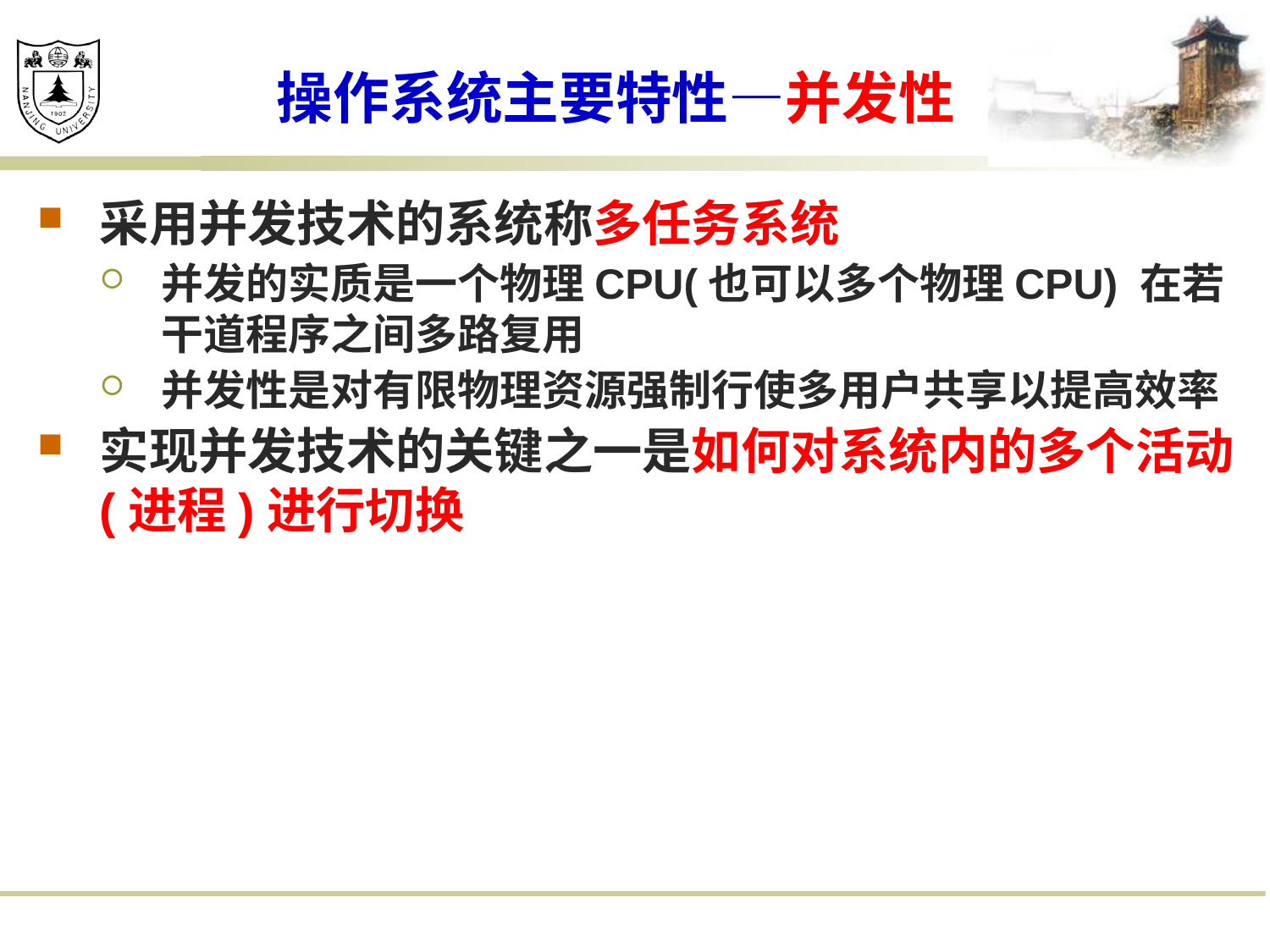

# 操作系统主要特性—并发性
采用并发技术的系统称多任务系统
并发的实质是一个物理CPU(也可以多个物理CPU) 在若干道程序之间多路复用
并发性是对有限物理资源强制行使多用户共享以提高效率
实现并发技术的关键之一是如何对系统内的多个活动(进程)进行切换

45